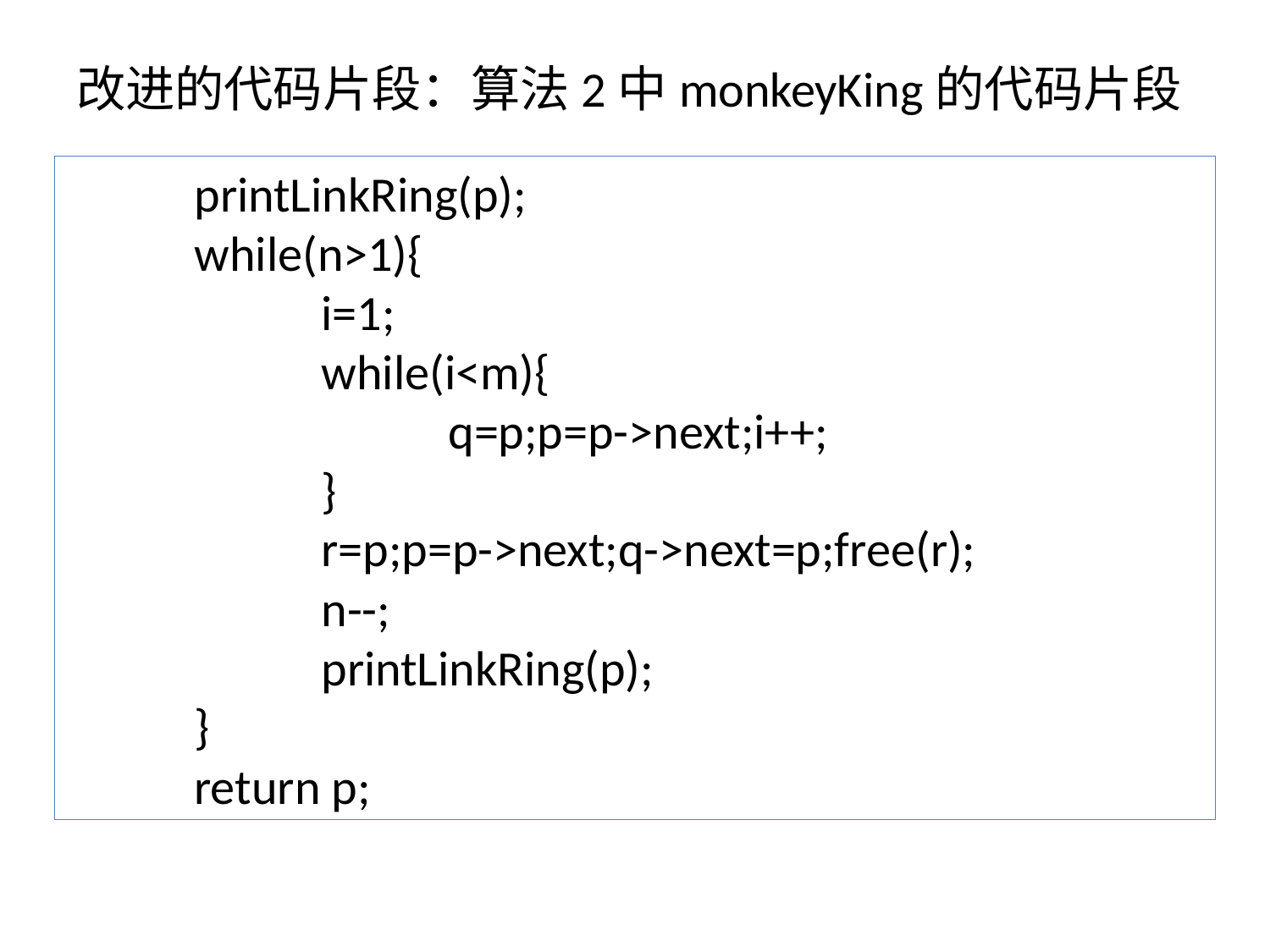

# 改进的代码片段：算法2中monkeyKing的代码片段
	printLinkRing(p);
	while(n>1){
		i=1;
		while(i<m){
			q=p;p=p->next;i++;
		}
		r=p;p=p->next;q->next=p;free(r);
		n--;
		printLinkRing(p);
	}
	return p;